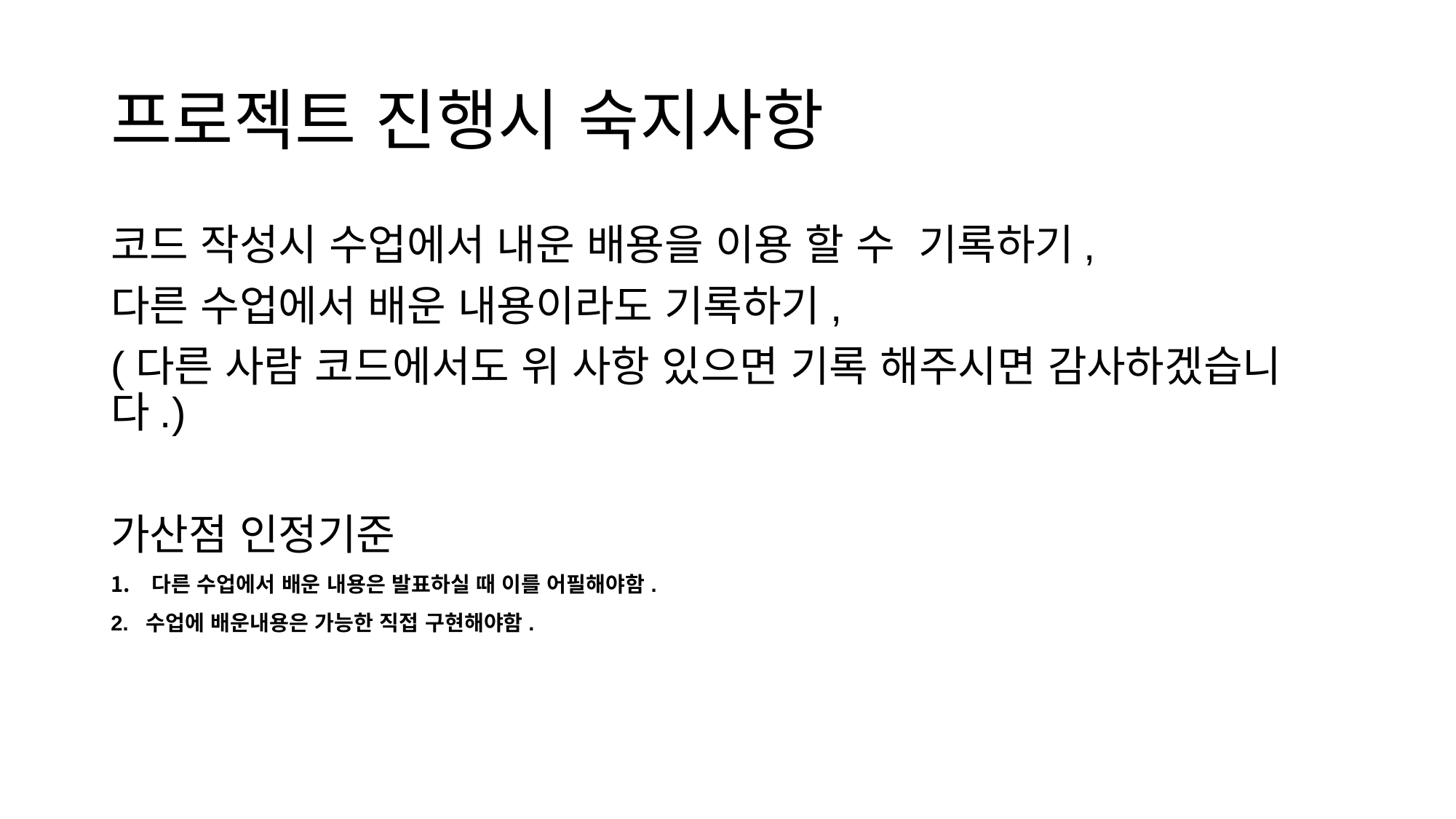

# 프로젝트 진행시 숙지사항
코드 작성시 수업에서 내운 배용을 이용 할 수  기록하기,
다른 수업에서 배운 내용이라도 기록하기,
(다른 사람 코드에서도 위 사항 있으면 기록 해주시면 감사하겠습니다.)

가산점 인정기준
다른 수업에서 배운 내용은 발표하실 때 이를 어필해야함.
2.  수업에 배운내용은 가능한 직접 구현해야함.